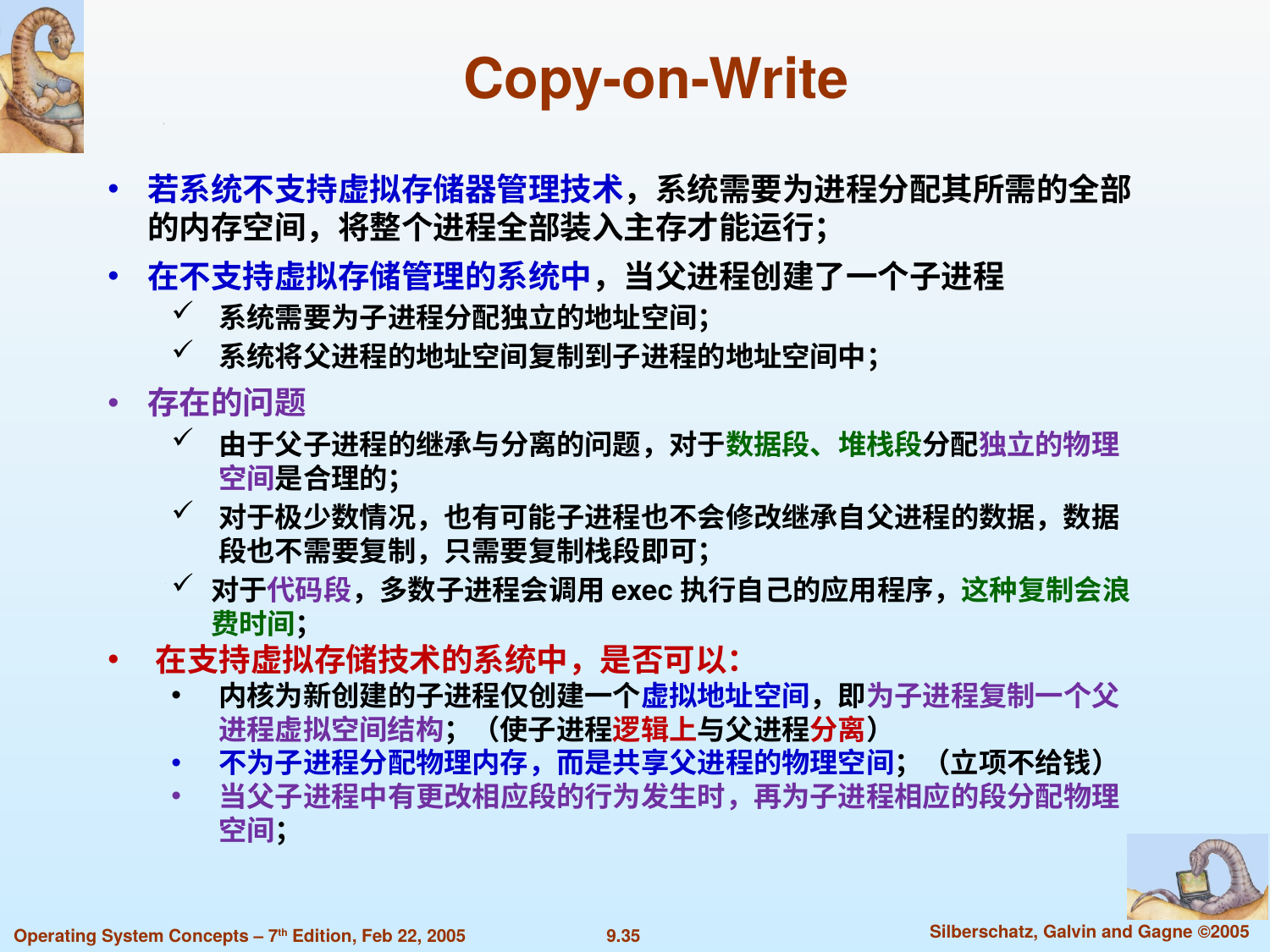

Copy-on-Write
若系统不支持虚拟存储器管理技术，系统需要为进程分配其所需的全部的内存空间，将整个进程全部装入主存才能运行；
在不支持虚拟存储管理的系统中，当父进程创建了一个子进程
系统需要为子进程分配独立的地址空间；
系统将父进程的地址空间复制到子进程的地址空间中；
存在的问题
由于父子进程的继承与分离的问题，对于数据段、堆栈段分配独立的物理空间是合理的；
对于极少数情况，也有可能子进程也不会修改继承自父进程的数据，数据段也不需要复制，只需要复制栈段即可；
对于代码段，多数子进程会调用exec执行自己的应用程序，这种复制会浪费时间；
在支持虚拟存储技术的系统中，是否可以：
内核为新创建的子进程仅创建一个虚拟地址空间，即为子进程复制一个父进程虚拟空间结构；（使子进程逻辑上与父进程分离）
不为子进程分配物理内存，而是共享父进程的物理空间；（立项不给钱）
当父子进程中有更改相应段的行为发生时，再为子进程相应的段分配物理空间；